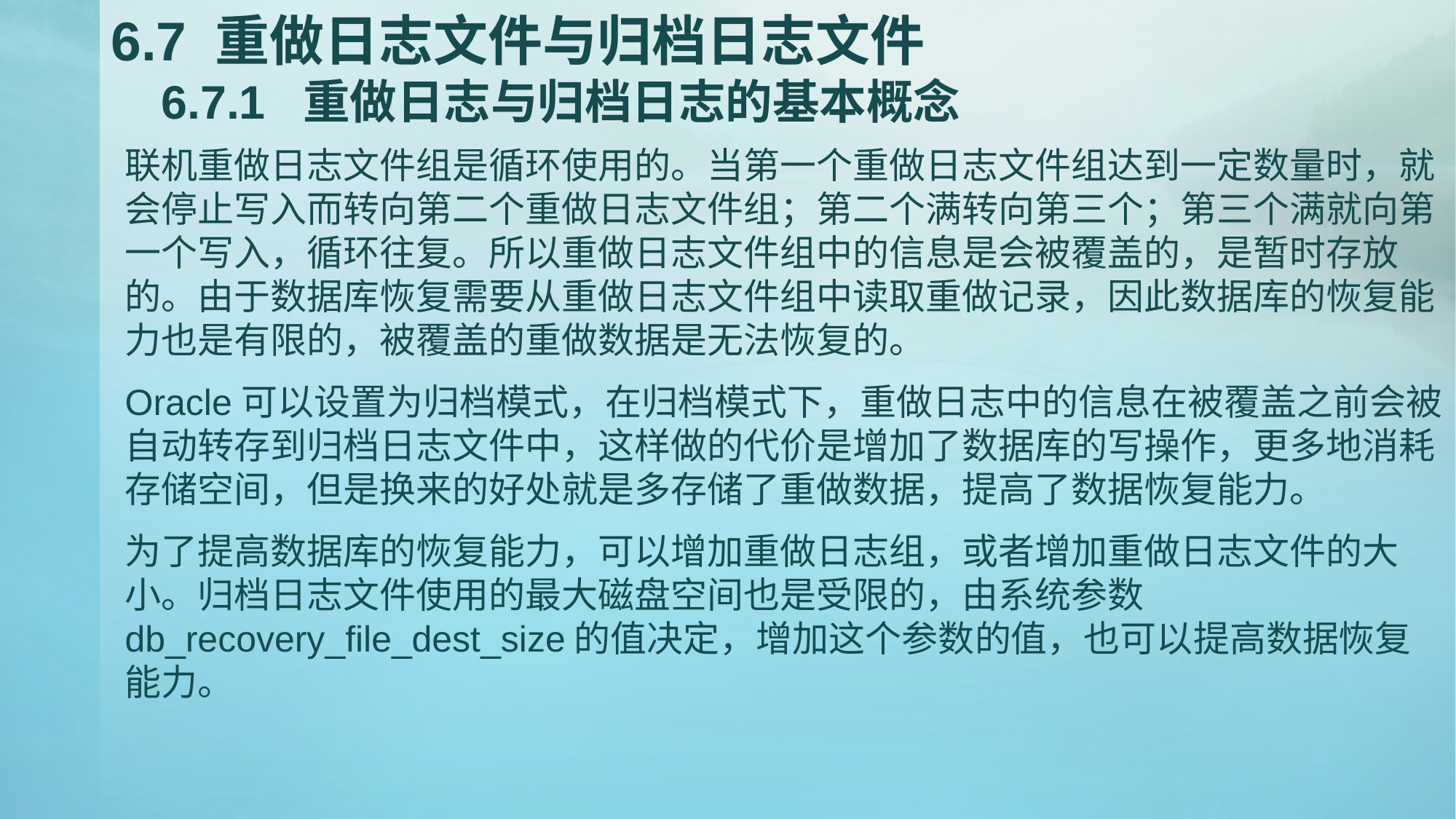

# 6.7 重做日志文件与归档日志文件 6.7.1  重做日志与归档日志的基本概念
联机重做日志文件组是循环使用的。当第一个重做日志文件组达到一定数量时，就会停止写入而转向第二个重做日志文件组；第二个满转向第三个；第三个满就向第一个写入，循环往复。所以重做日志文件组中的信息是会被覆盖的，是暂时存放的。由于数据库恢复需要从重做日志文件组中读取重做记录，因此数据库的恢复能力也是有限的，被覆盖的重做数据是无法恢复的。
Oracle可以设置为归档模式，在归档模式下，重做日志中的信息在被覆盖之前会被自动转存到归档日志文件中，这样做的代价是增加了数据库的写操作，更多地消耗存储空间，但是换来的好处就是多存储了重做数据，提高了数据恢复能力。
为了提高数据库的恢复能力，可以增加重做日志组，或者增加重做日志文件的大小。归档日志文件使用的最大磁盘空间也是受限的，由系统参数db_recovery_file_dest_size的值决定，增加这个参数的值，也可以提高数据恢复能力。